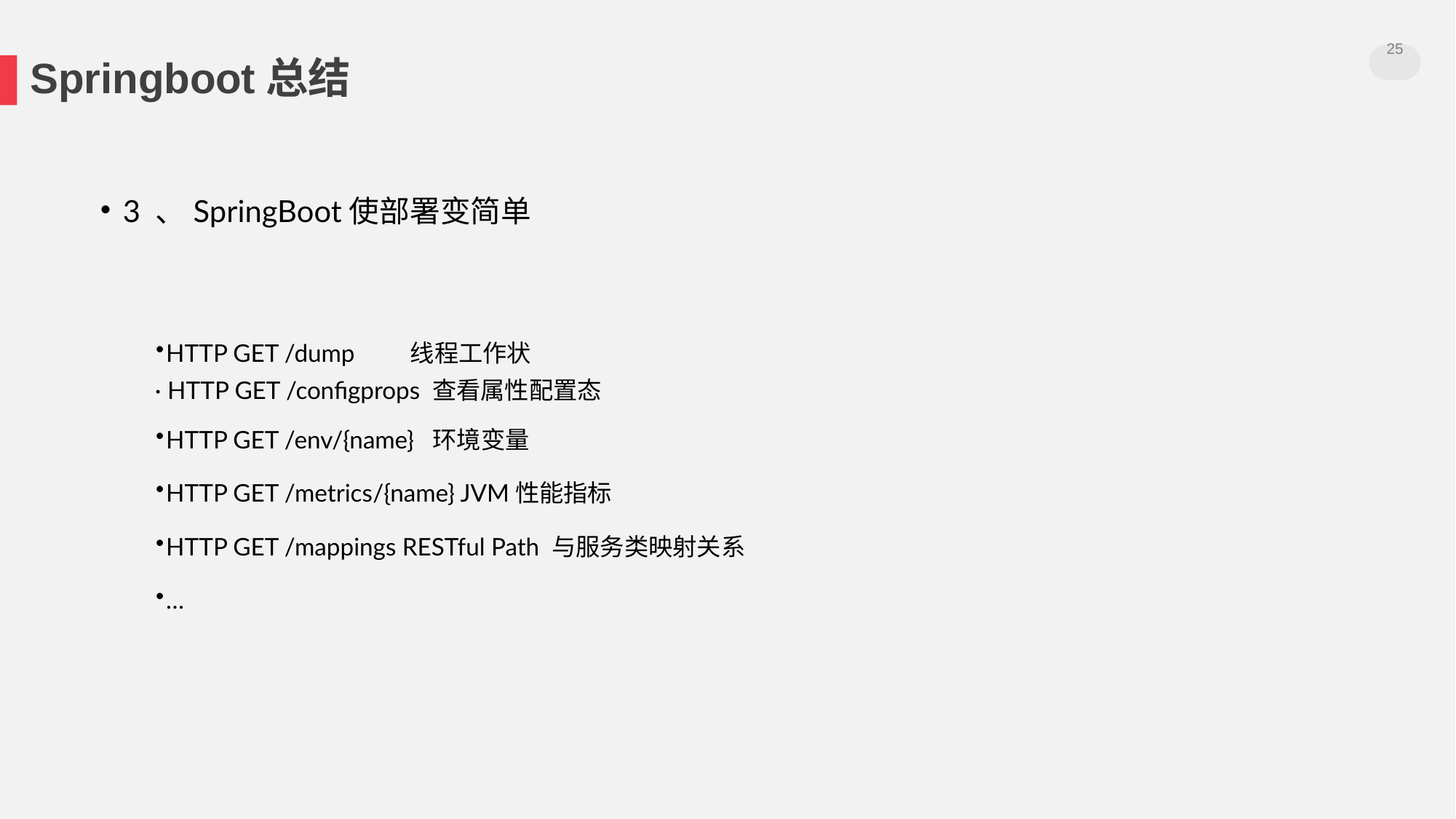

25
Springboot总结
· 3 、SpringBoot使部署变简单

·HTTP GET /dump        线程工作状
· HTTP GET /configprops 查看属性配置态
·HTTP GET /env/{name}  环境变量
·HTTP GET /metrics/{name} JVM性能指标
·HTTP GET /mappings RESTful Path 与服务类映射关系
·…